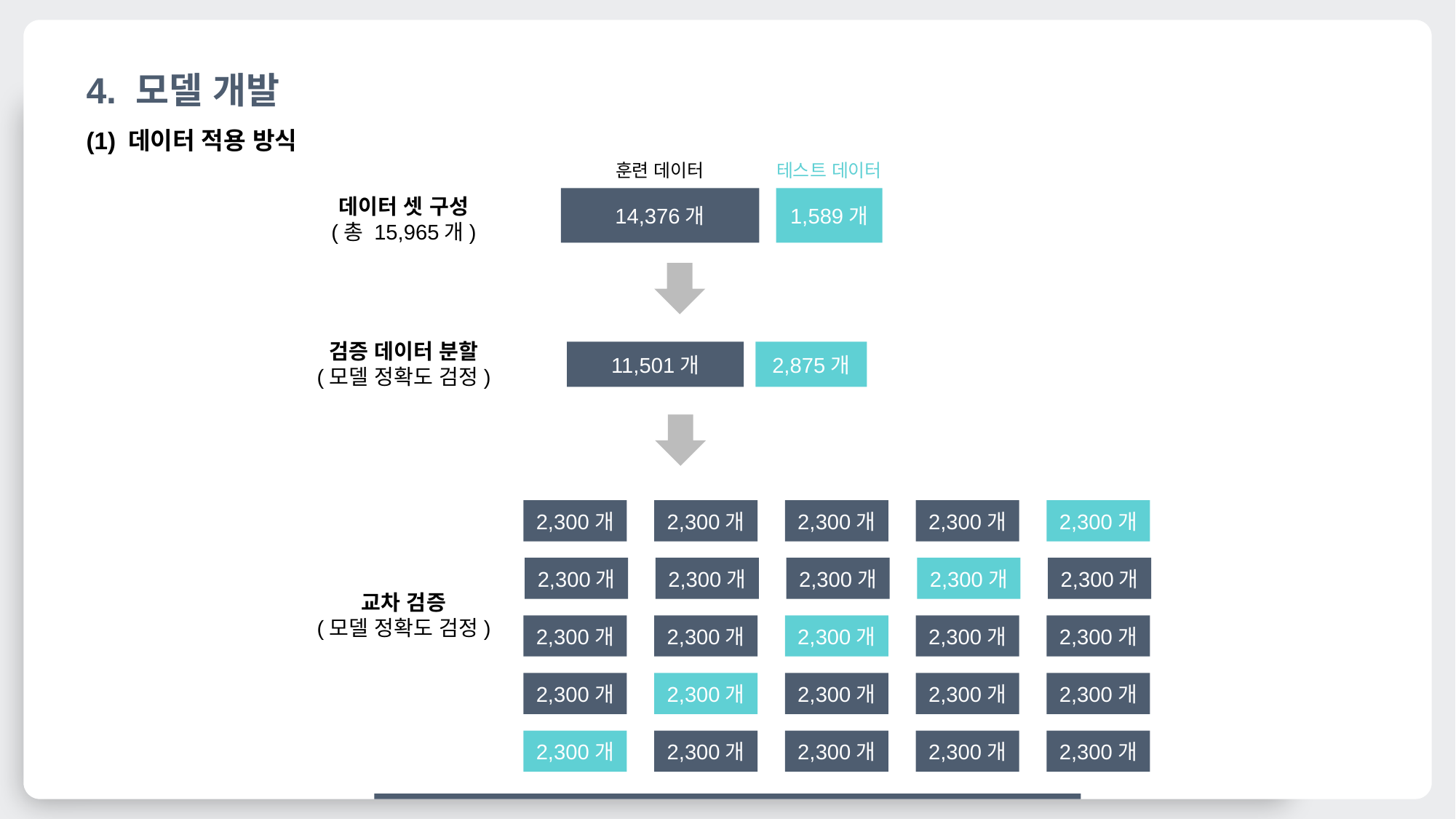

4. 모델 개발
(1) 데이터 적용 방식
훈련 데이터
테스트 데이터
데이터 셋 구성
(총 15,965개)
14,376개
1,589개

검증 데이터 분할
(모델 정확도 검정)
11,501개
2,875개

2,300개
2,300개
2,300개
2,300개
2,300개
2,300개
2,300개
2,300개
2,300개
2,300개
교차 검증
(모델 정확도 검정)
2,300개
2,300개
2,300개
2,300개
2,300개
2,300개
2,300개
2,300개
2,300개
2,300개
2,300개
2,300개
2,300개
2,300개
2,300개